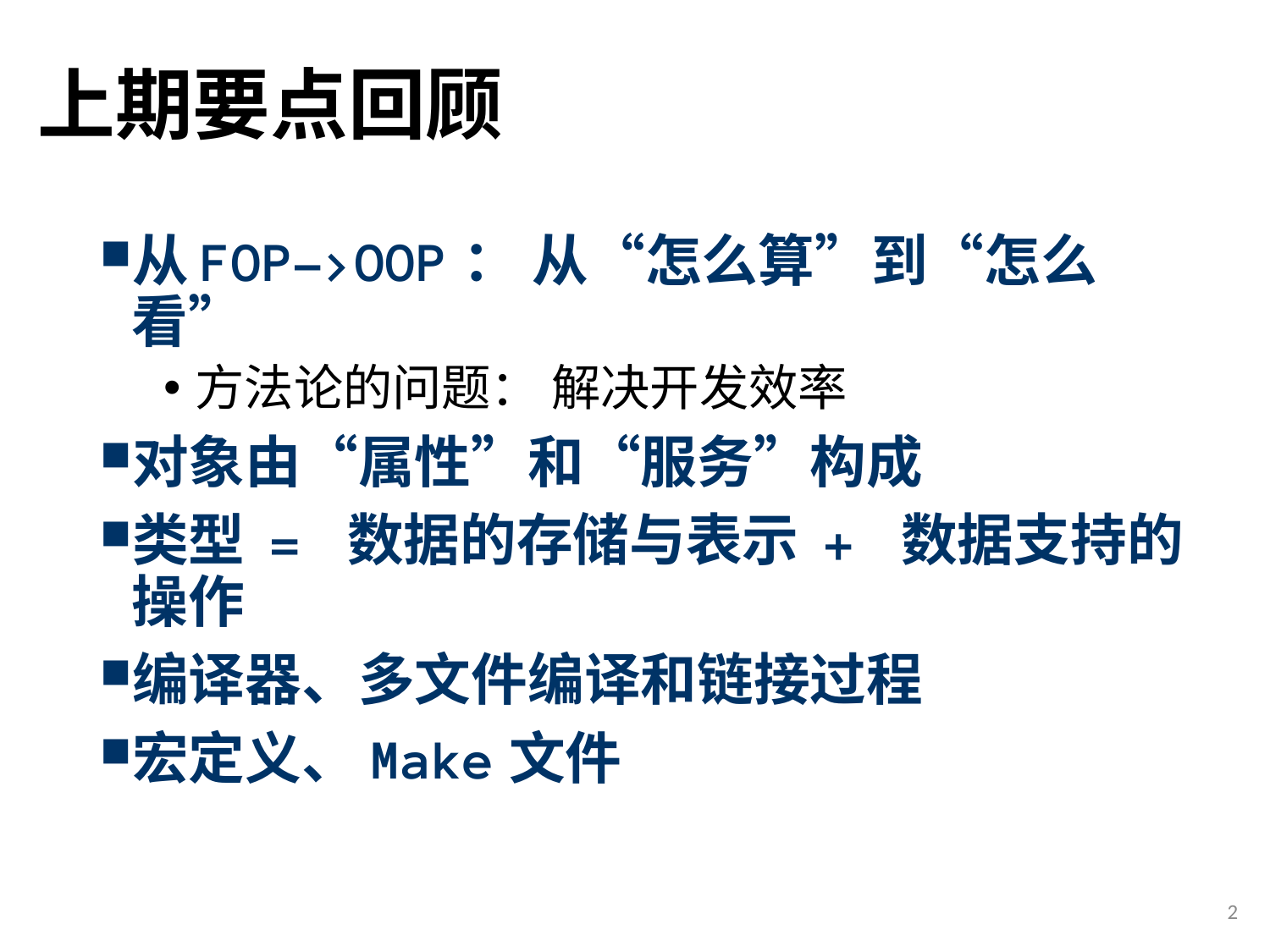

# 上期要点回顾
从FOP->OOP： 从“怎么算”到“怎么看”
方法论的问题： 解决开发效率
对象由“属性”和“服务”构成
类型 = 数据的存储与表示 + 数据支持的操作
编译器、多文件编译和链接过程
宏定义、Make文件

2